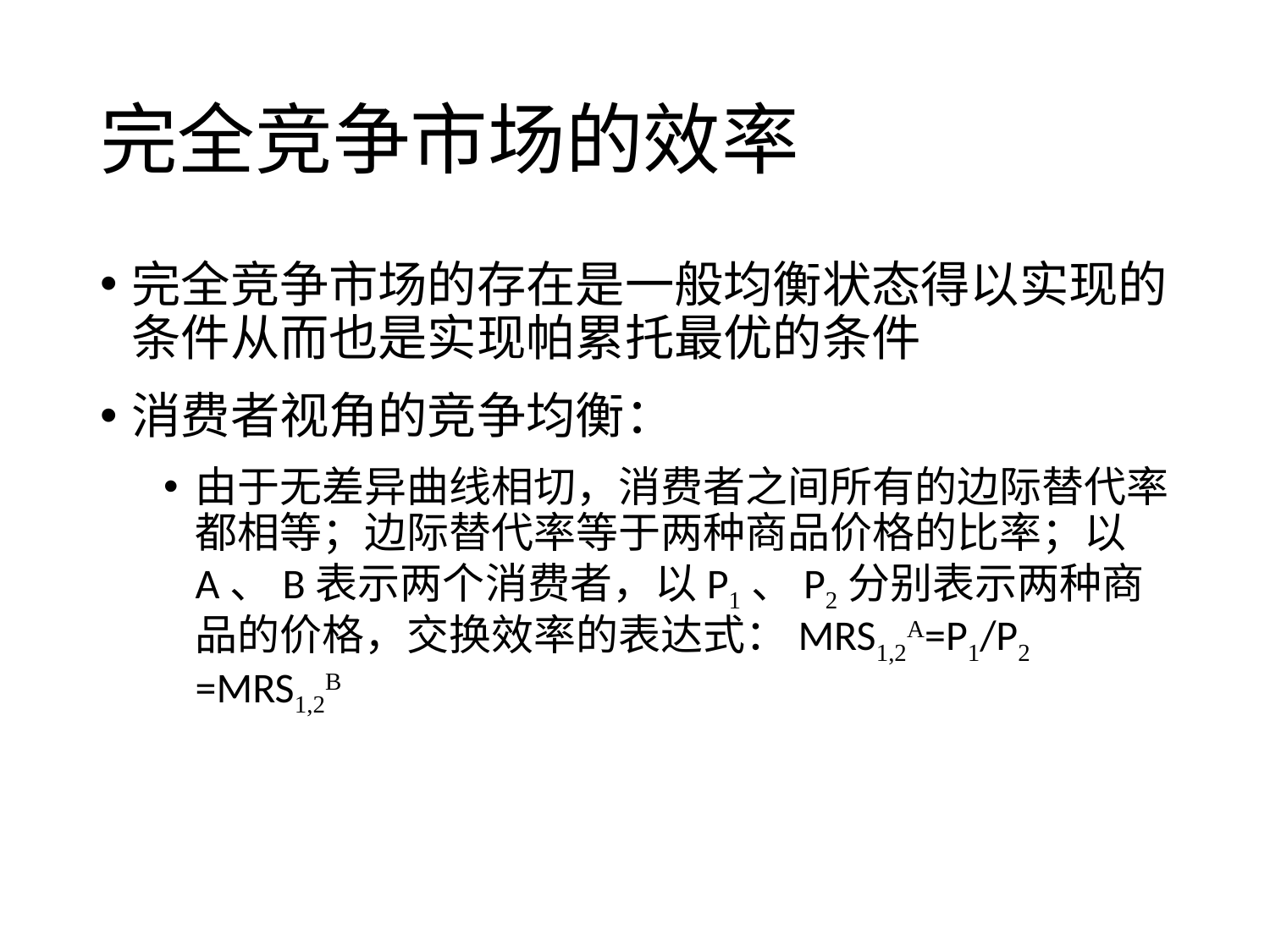

# 完全竞争市场的效率
完全竞争市场的存在是一般均衡状态得以实现的条件从而也是实现帕累托最优的条件
消费者视角的竞争均衡：
由于无差异曲线相切，消费者之间所有的边际替代率都相等；边际替代率等于两种商品价格的比率；以A、B表示两个消费者，以P1、P2分别表示两种商品的价格，交换效率的表达式：MRS1,2A=P1/P2 =MRS1,2B